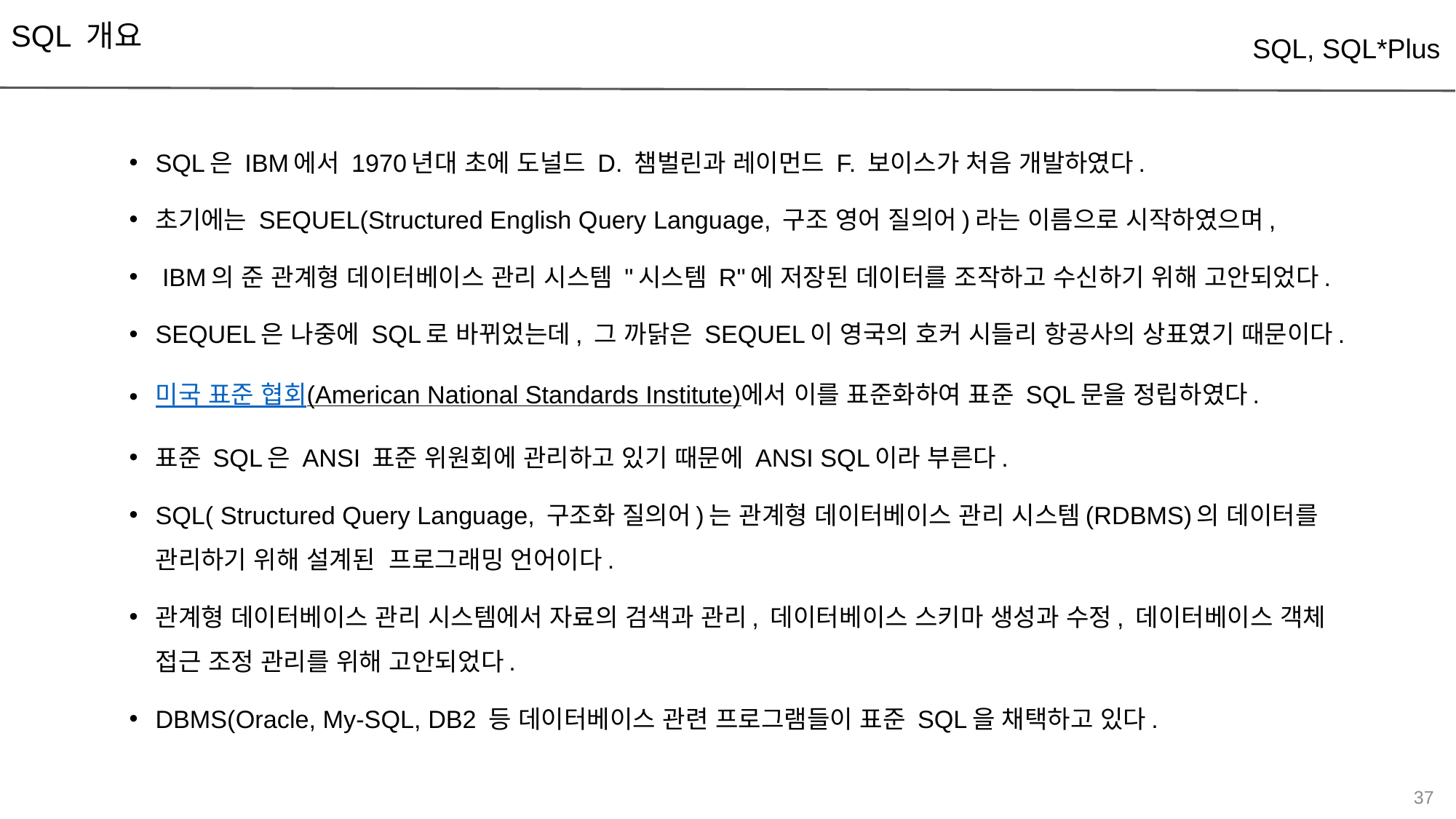

SQL 개요
SQL, SQL*Plus

SQL은 IBM에서 1970년대 초에 도널드 D. 챔벌린과 레이먼드 F. 보이스가 처음 개발하였다.
초기에는 SEQUEL(Structured English Query Language, 구조 영어 질의어)라는 이름으로 시작하였으며,
 IBM의 준 관계형 데이터베이스 관리 시스템 "시스템 R"에 저장된 데이터를 조작하고 수신하기 위해 고안되었다.
SEQUEL은 나중에 SQL로 바뀌었는데, 그 까닭은 SEQUEL이 영국의 호커 시들리 항공사의 상표였기 때문이다.
미국 표준 협회(American National Standards Institute)에서 이를 표준화하여 표준 SQL문을 정립하였다.
표준 SQL은 ANSI 표준 위원회에 관리하고 있기 때문에 ANSI SQL이라 부른다.
SQL( Structured Query Language, 구조화 질의어)는 관계형 데이터베이스 관리 시스템(RDBMS)의 데이터를 관리하기 위해 설계된  프로그래밍 언어이다.
관계형 데이터베이스 관리 시스템에서 자료의 검색과 관리, 데이터베이스 스키마 생성과 수정, 데이터베이스 객체 접근 조정 관리를 위해 고안되었다.
DBMS(Oracle, My-SQL, DB2 등 데이터베이스 관련 프로그램들이 표준 SQL을 채택하고 있다.

37